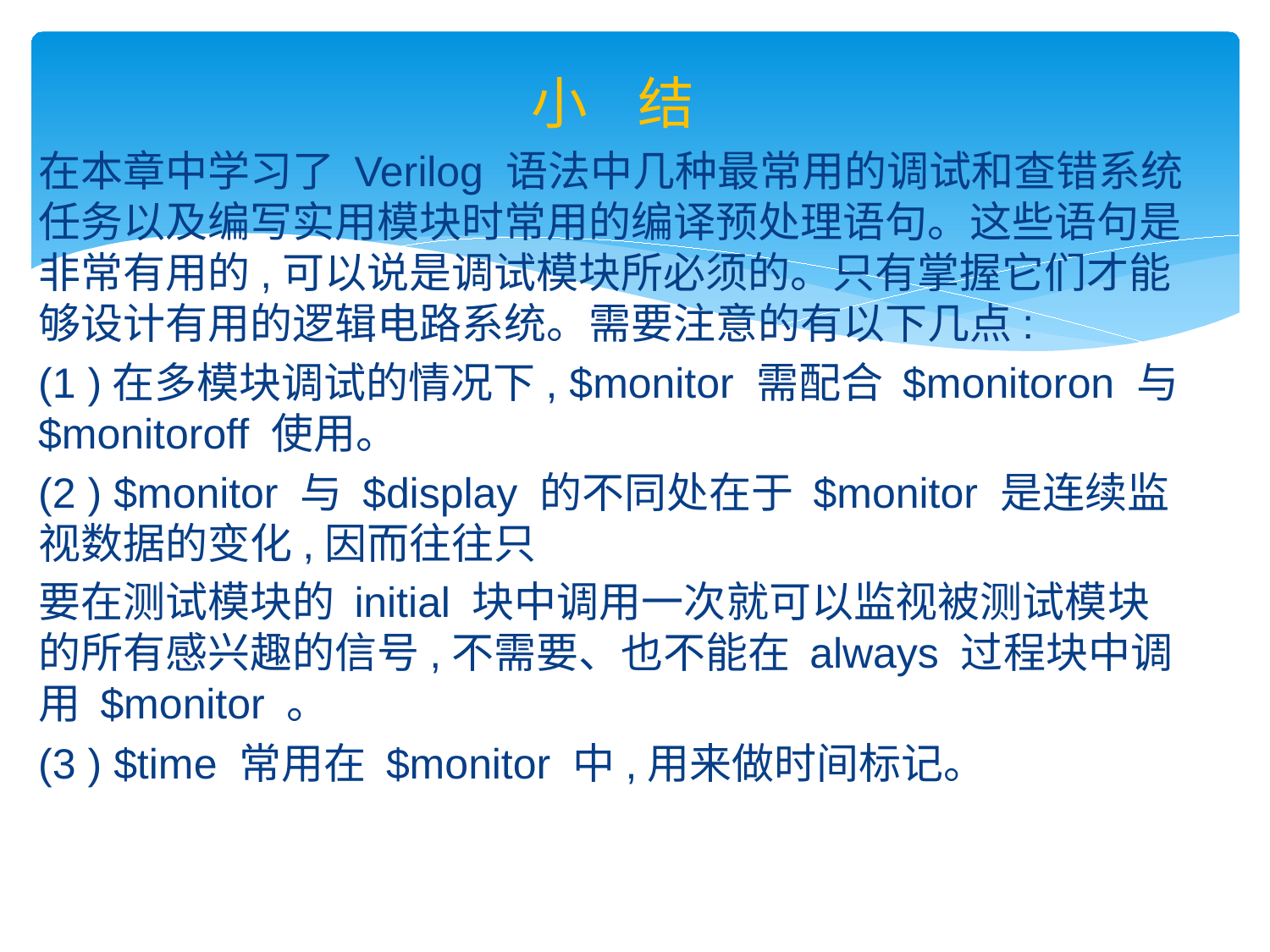

小    结
在本章中学习了 Verilog 语法中几种最常用的调试和查错系统任务以及编写实用模块时常用的编译预处理语句。这些语句是非常有用的,可以说是调试模块所必须的。只有掌握它们才能够设计有用的逻辑电路系统。需要注意的有以下几点:
(1 )在多模块调试的情况下, $monitor 需配合 $monitoron 与 $monitoroff 使用。
(2 ) $monitor 与 $display 的不同处在于 $monitor 是连续监视数据的变化,因而往往只
要在测试模块的 initial 块中调用一次就可以监视被测试模块的所有感兴趣的信号,不需要、也不能在 always 过程块中调用 $monitor 。
(3 ) $time 常用在 $monitor 中,用来做时间标记。